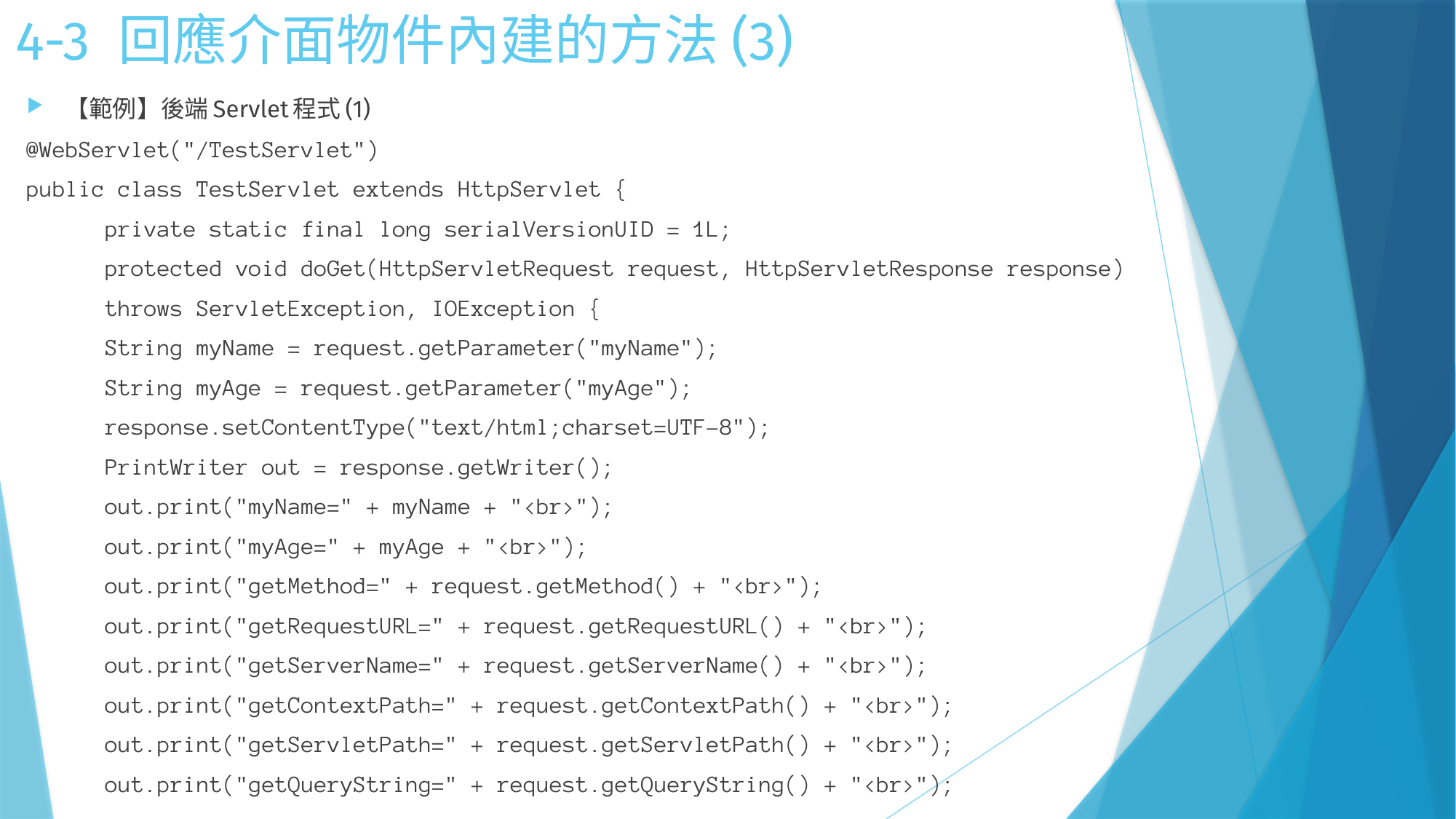

# 4-3 回應介面物件內建的方法(3)
【範例】後端Servlet程式(1)
@WebServlet("/TestServlet")
public class TestServlet extends HttpServlet {
	private static final long serialVersionUID = 1L;
	protected void doGet(HttpServletRequest request, HttpServletResponse response)
			throws ServletException, IOException {
		String myName = request.getParameter("myName");
		String myAge = request.getParameter("myAge");
		response.setContentType("text/html;charset=UTF-8");
		PrintWriter out = response.getWriter();
		out.print("myName=" + myName + "<br>");
		out.print("myAge=" + myAge + "<br>");
		out.print("getMethod=" + request.getMethod() + "<br>");
		out.print("getRequestURL=" + request.getRequestURL() + "<br>");
		out.print("getServerName=" + request.getServerName() + "<br>");
		out.print("getContextPath=" + request.getContextPath() + "<br>");
		out.print("getServletPath=" + request.getServletPath() + "<br>");
		out.print("getQueryString=" + request.getQueryString() + "<br>");